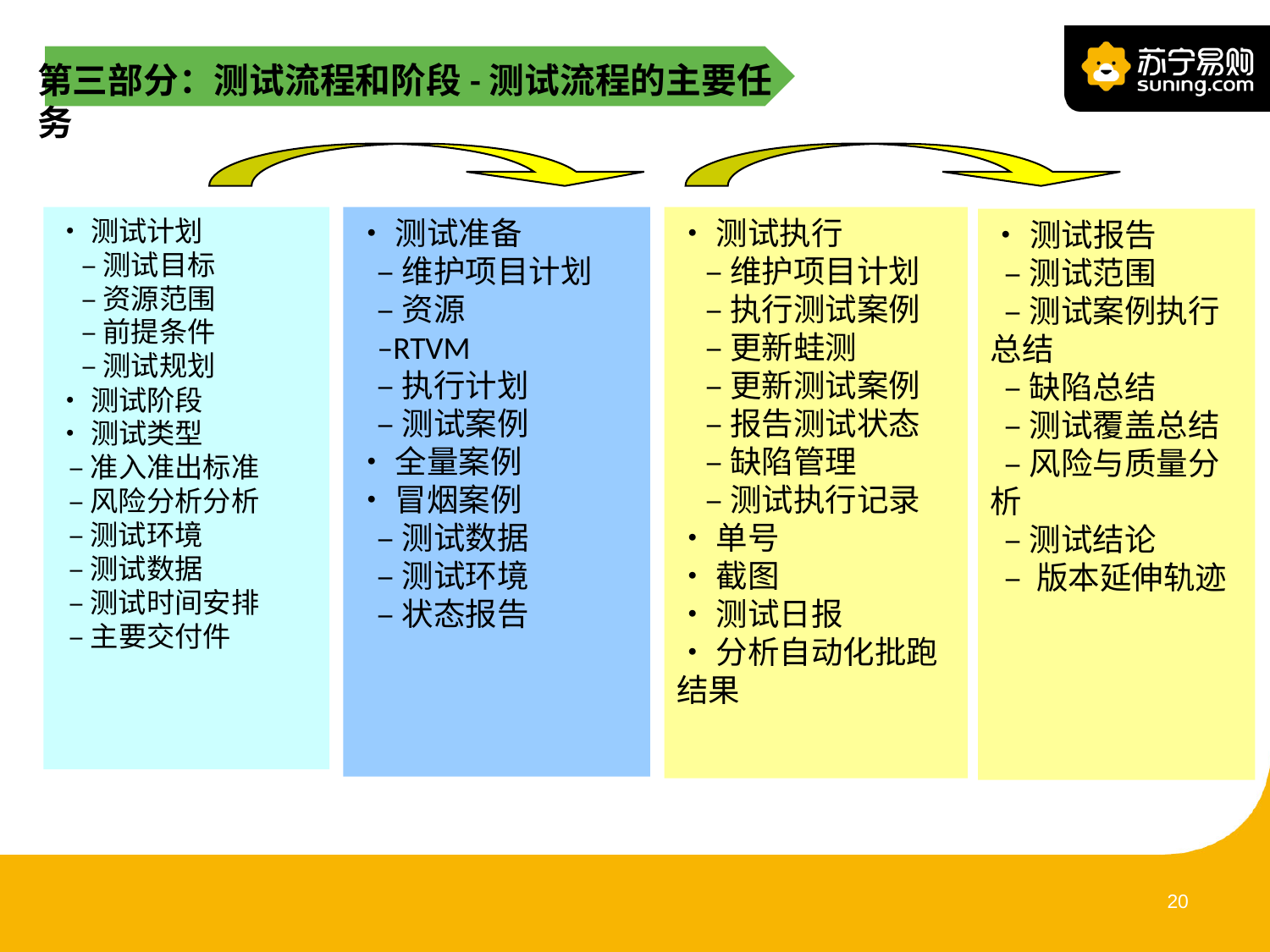

第三部分：测试流程和阶段-测试流程的主要任务

•测试计划
    –测试目标
    –资源范围
    –前提条件
    –测试规划
•测试阶段
•测试类型
  –准入准出标准
  –风险分析分析
  –测试环境
  –测试数据
  –测试时间安排
  –主要交付件

•测试准备
   –维护项目计划
   –资源
   –RTVM
   –执行计划
   –测试案例
•全量案例
•冒烟案例
   –测试数据
   –测试环境
   –状态报告

•测试执行
    –维护项目计划
    –执行测试案例
    –更新蛙测
    –更新测试案例
    –报告测试状态
    –缺陷管理
    –测试执行记录
•单号
•截图
•测试日报
•分析自动化批跑结果

•测试报告
  –测试范围
  –测试案例执行   总结
  –缺陷总结
  –测试覆盖总结
  –风险与质量分析
  –测试结论
  – 版本延伸轨迹

20